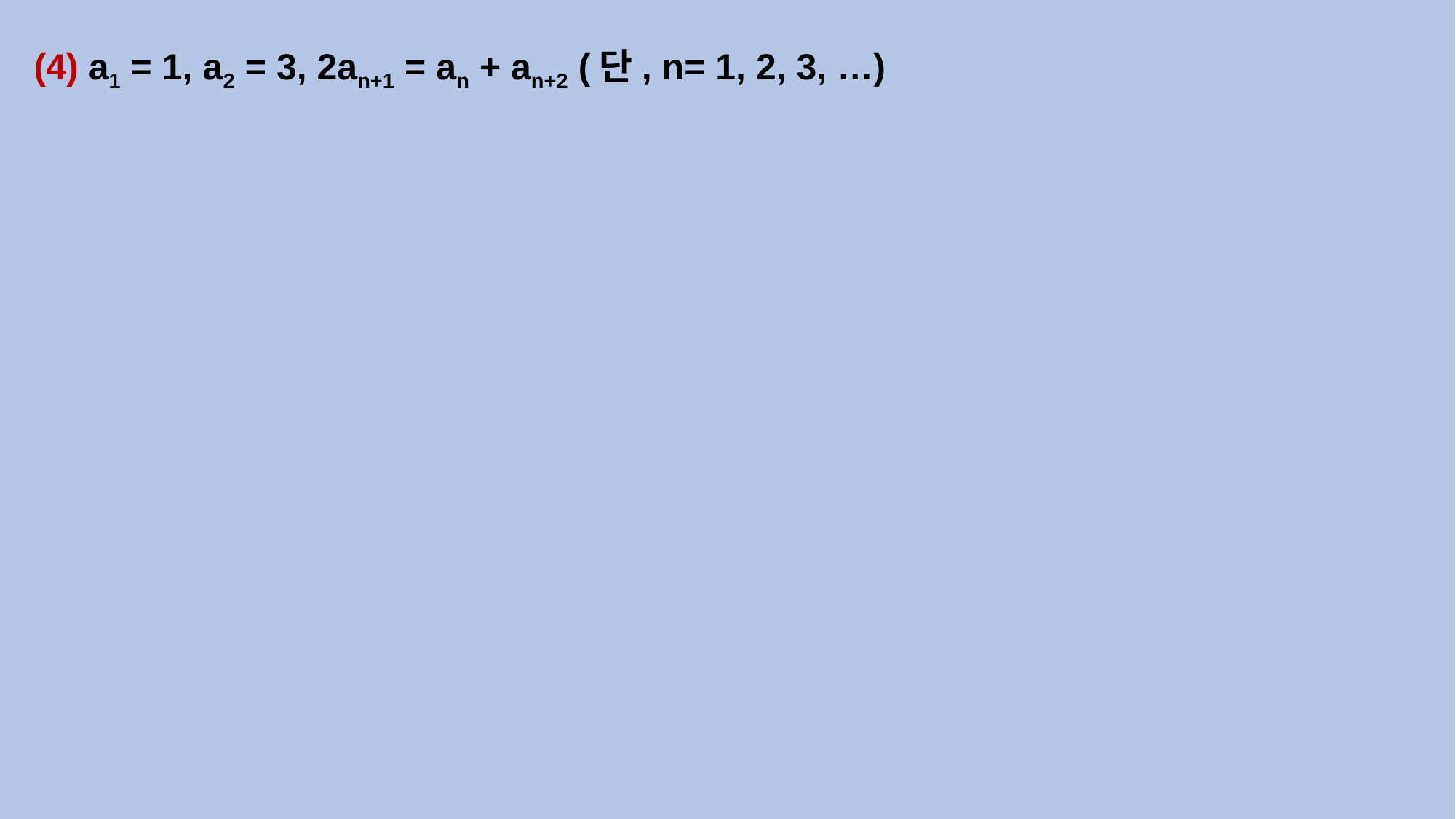

(4) a1 = 1, a2 = 3, 2an+1 = an + an+2 (단, n= 1, 2, 3, …)